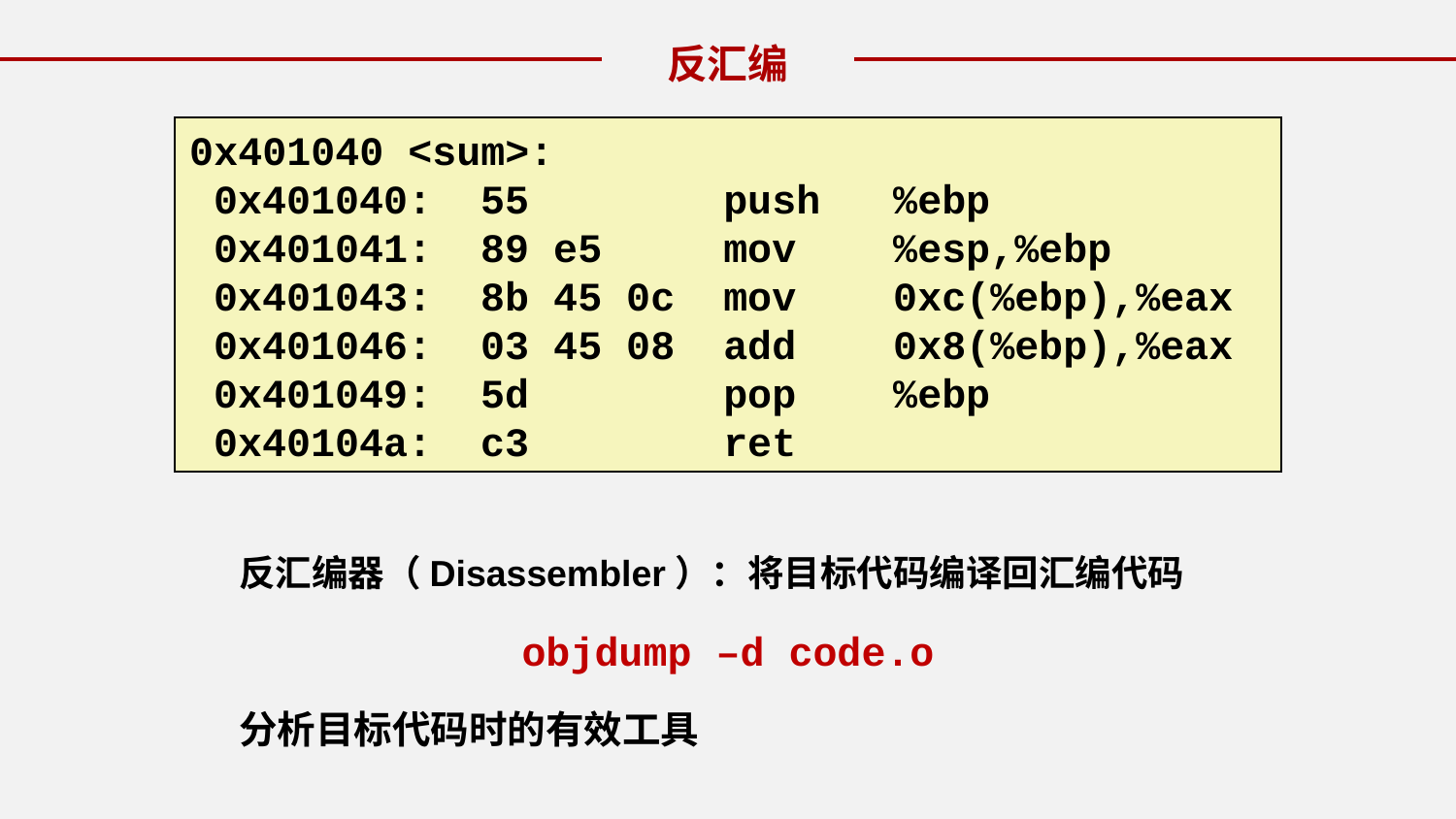

反汇编
0x401040 <sum>:
 0x401040:  55        push   %ebp
 0x401041:  89 e5     mov    %esp,%ebp
 0x401043:  8b 45 0c  mov    0xc(%ebp),%eax
 0x401046:  03 45 08  add    0x8(%ebp),%eax
 0x401049:  5d        pop    %ebp
 0x40104a:  c3        ret
反汇编器（Disassembler）：将目标代码编译回汇编代码
objdump –d code.o
分析目标代码时的有效工具